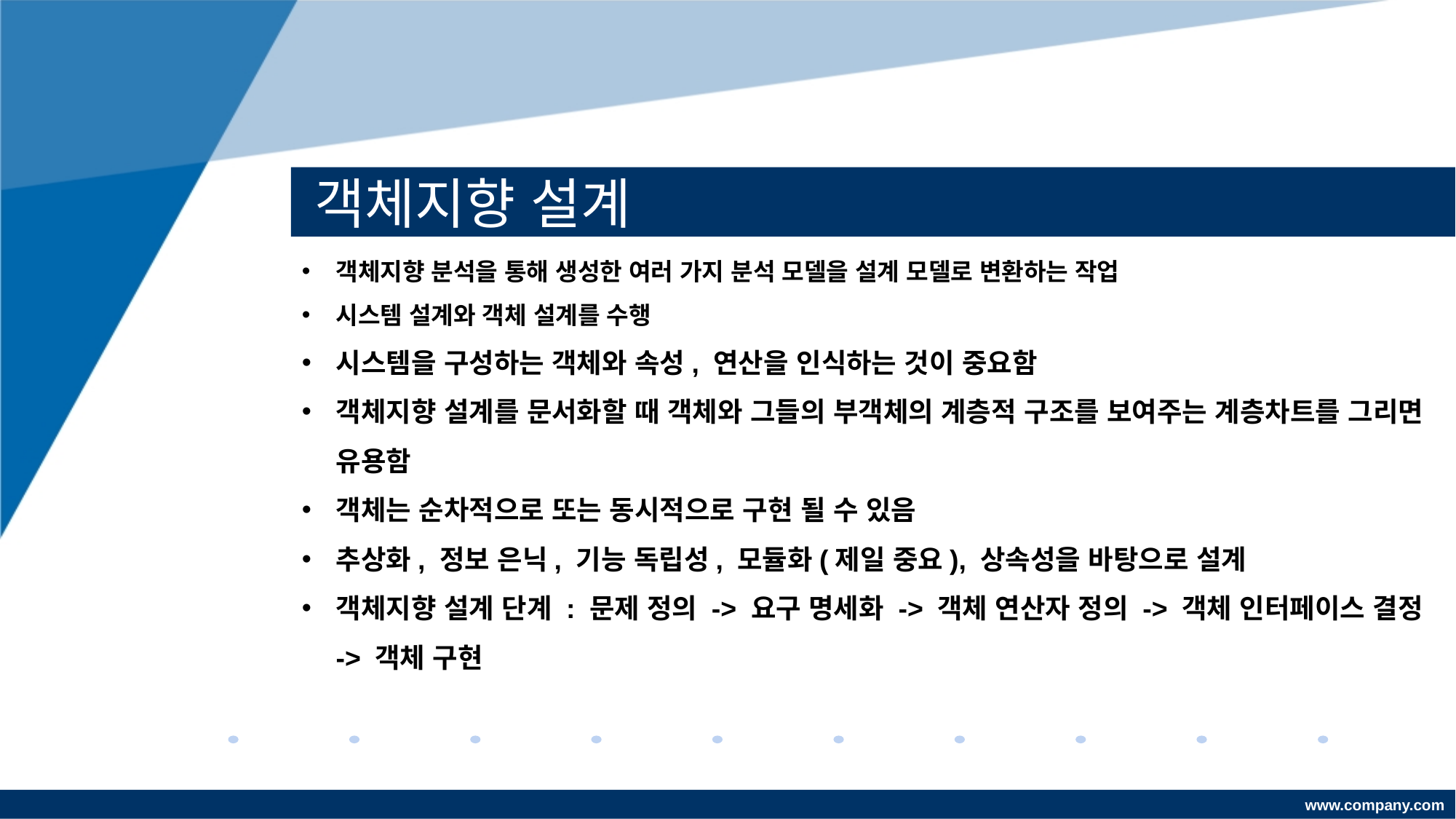

# 객체지향 설계
객체지향 분석을 통해 생성한 여러 가지 분석 모델을 설계 모델로 변환하는 작업
시스템 설계와 객체 설계를 수행
시스템을 구성하는 객체와 속성, 연산을 인식하는 것이 중요함
객체지향 설계를 문서화할 때 객체와 그들의 부객체의 계층적 구조를 보여주는 계층차트를 그리면 유용함
객체는 순차적으로 또는 동시적으로 구현 될 수 있음
추상화, 정보 은닉, 기능 독립성, 모듈화(제일 중요), 상속성을 바탕으로 설계
객체지향 설계 단계 : 문제 정의 -> 요구 명세화 -> 객체 연산자 정의 -> 객체 인터페이스 결정 -> 객체 구현